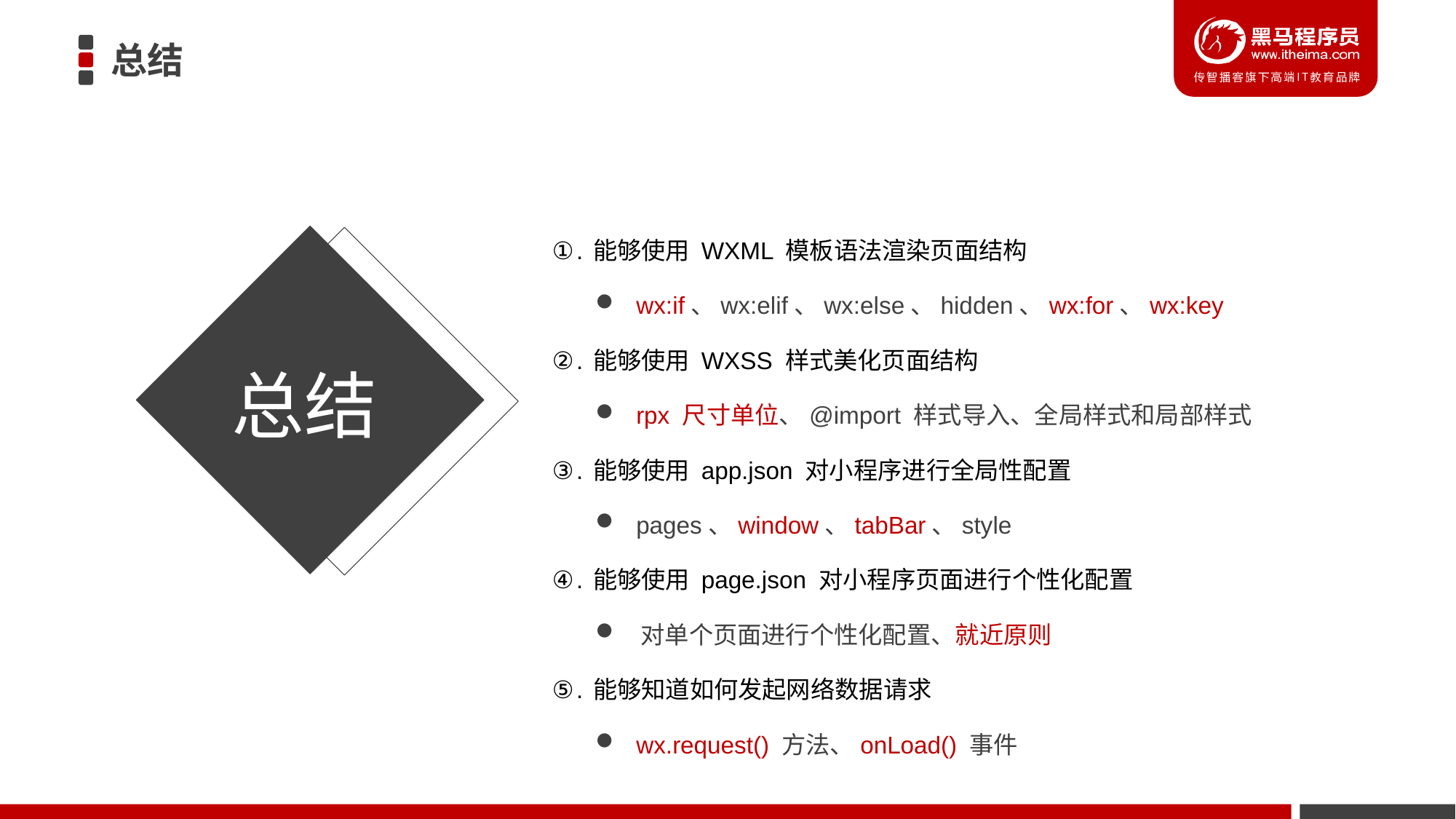

# 总结
能够使用 WXML 模板语法渲染页面结构
 wx:if、wx:elif、wx:else、hidden、wx:for、wx:key
能够使用 WXSS 样式美化页面结构
 rpx 尺寸单位、@import 样式导入、全局样式和局部样式
能够使用 app.json 对小程序进行全局性配置
 pages、window、tabBar、style
能够使用 page.json 对小程序页面进行个性化配置
 对单个页面进行个性化配置、就近原则
能够知道如何发起网络数据请求
 wx.request() 方法、onLoad() 事件